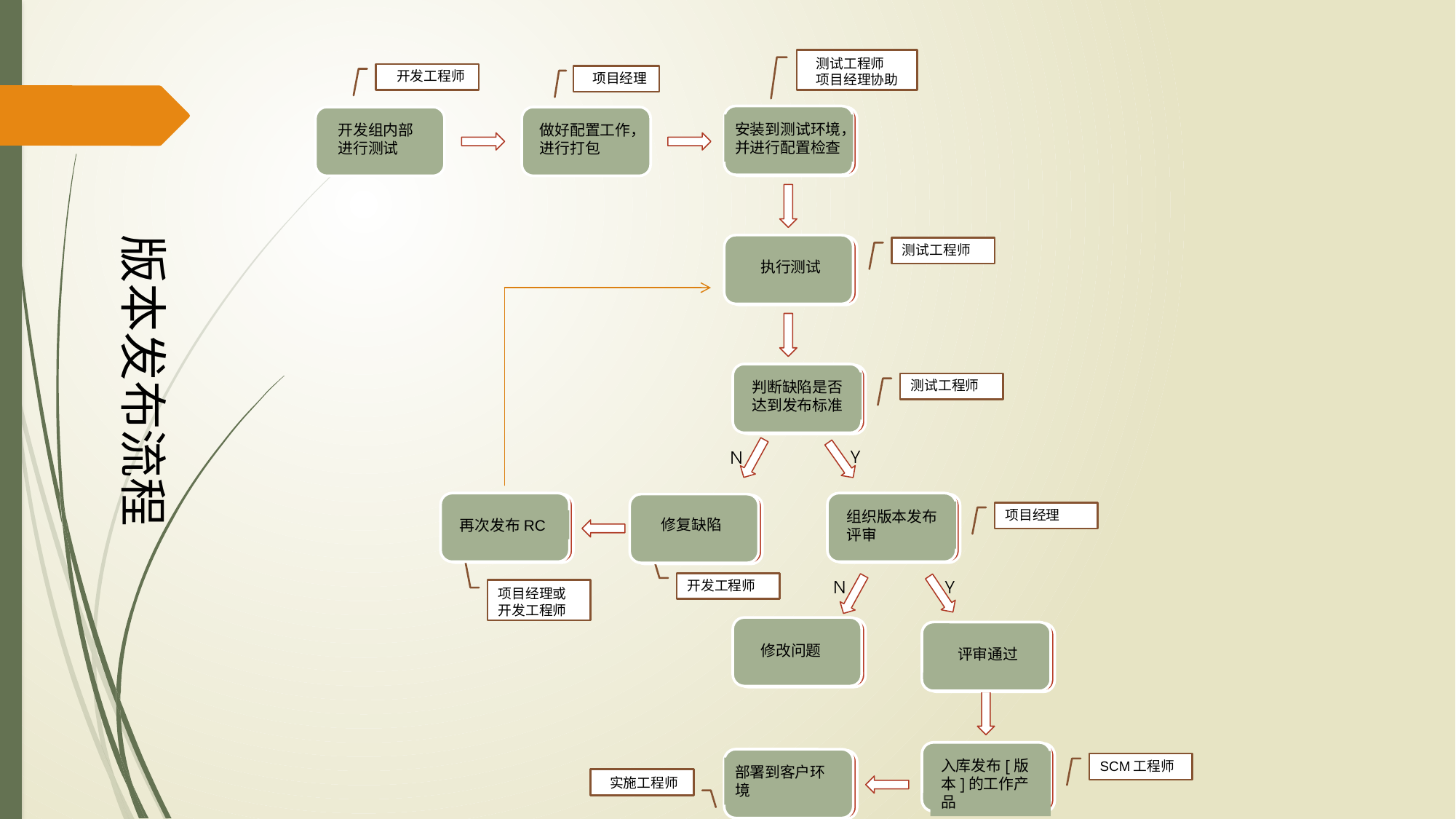

测试工程师
项目经理协助
开发工程师

项目经理

安装到测试环境，并进行配置检查

开发组内部进行测试

做好配置工作，进行打包

安装到测试环境，并进行配置检查

版本发布流程

执行测试

执行测试
测试工程师

判断缺陷是否达到发布标准

判断缺陷是否达到发布标准
测试工程师

Y
N

再次发布RC

组织版本发布评审

修复缺陷

再次发布RC

组织版本发布评审

修复缺陷
项目经理

开发工程师

N
Y

项目经理或
开发工程师

修改问题

修改问题

评审通过

评审通过

入库发布[版本]的工作产品

入库发布[版本]的工作产品

部署到客户环境

部署到客户环境
SCM工程师

实施工程师